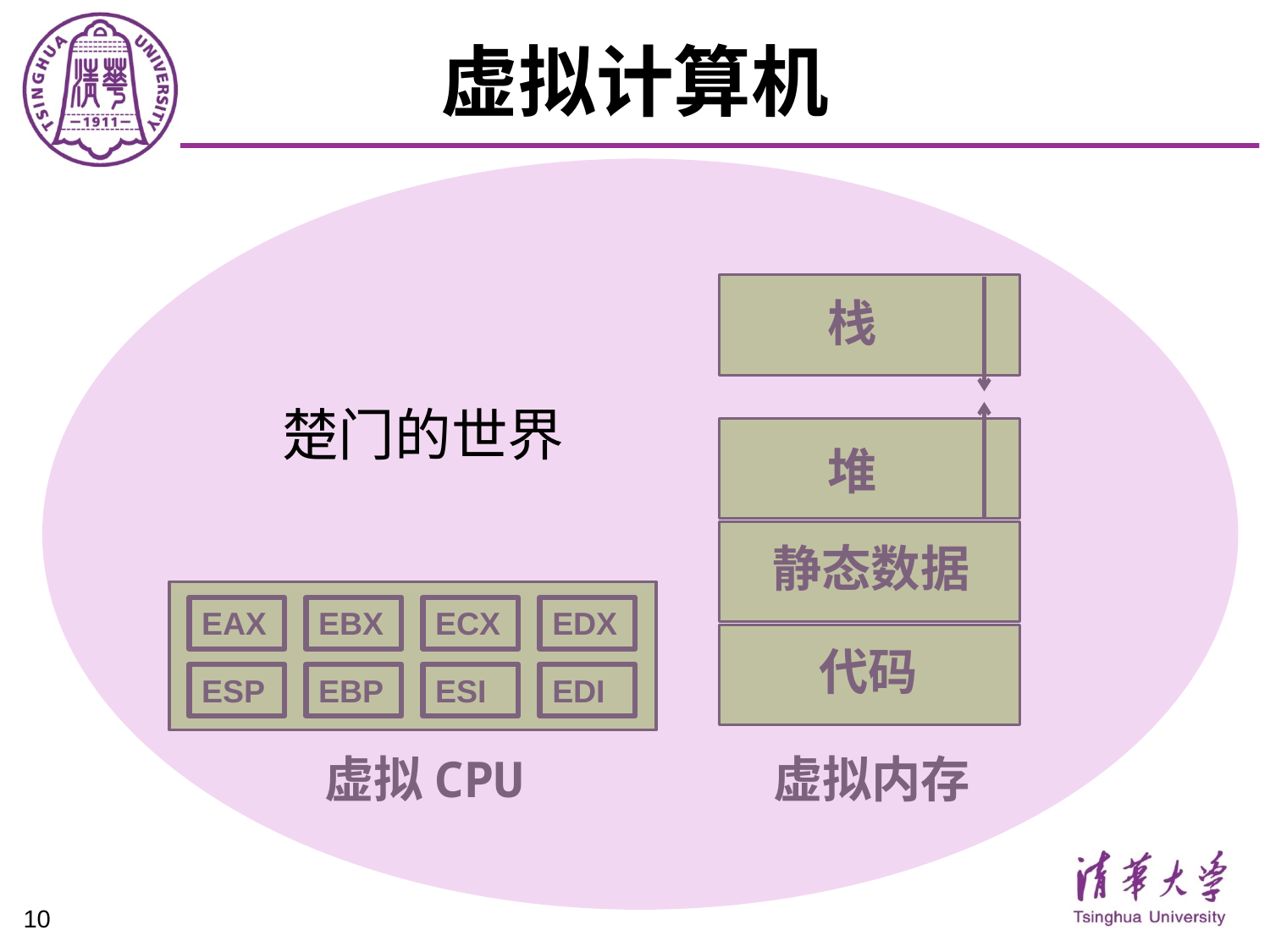

# 虚拟计算机

楚门的世界

栈

堆

静态数据

EAX
EBX
ECX
EDX

代码
ESP
EBP
ESI
EDI
虚拟CPU
虚拟内存
10